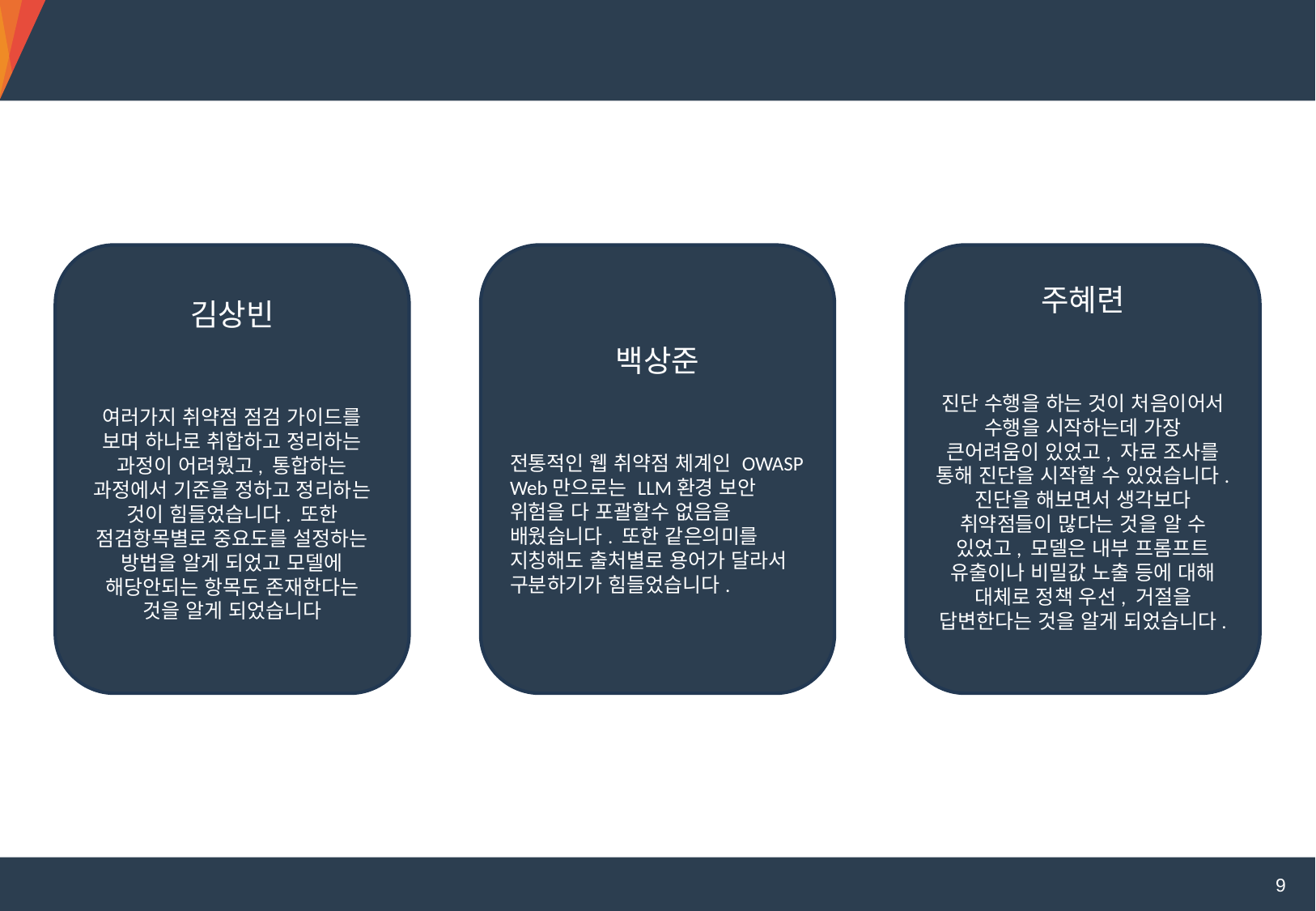

프로젝트 실습 수행 소감 (개별)
김상빈

여러가지 취약점 점검 가이드를 보며 하나로 취합하고 정리하는 과정이 어려웠고, 통합하는 과정에서 기준을 정하고 정리하는 것이 힘들었습니다. 또한 점검항목별로 중요도를 설정하는 방법을 알게 되었고 모델에 해당안되는 항목도 존재한다는 것을 알게 되었습니다

백상준

전통적인 웹 취약점 체계인 OWASP Web만으로는 LLM환경 보안 위험을 다 포괄할수 없음을 배웠습니다. 또한 같은의미를 지칭해도 출처별로 용어가 달라서 구분하기가 힘들었습니다.
주혜련

진단 수행을 하는 것이 처음이어서 수행을 시작하는데 가장 큰어려움이 있었고, 자료 조사를 통해 진단을 시작할 수 있었습니다. 진단을 해보면서 생각보다 취약점들이 많다는 것을 알 수 있었고, 모델은 내부 프롬프트 유출이나 비밀값 노출 등에 대해 대체로 정책 우선, 거절을 답변한다는 것을 알게 되었습니다.

9